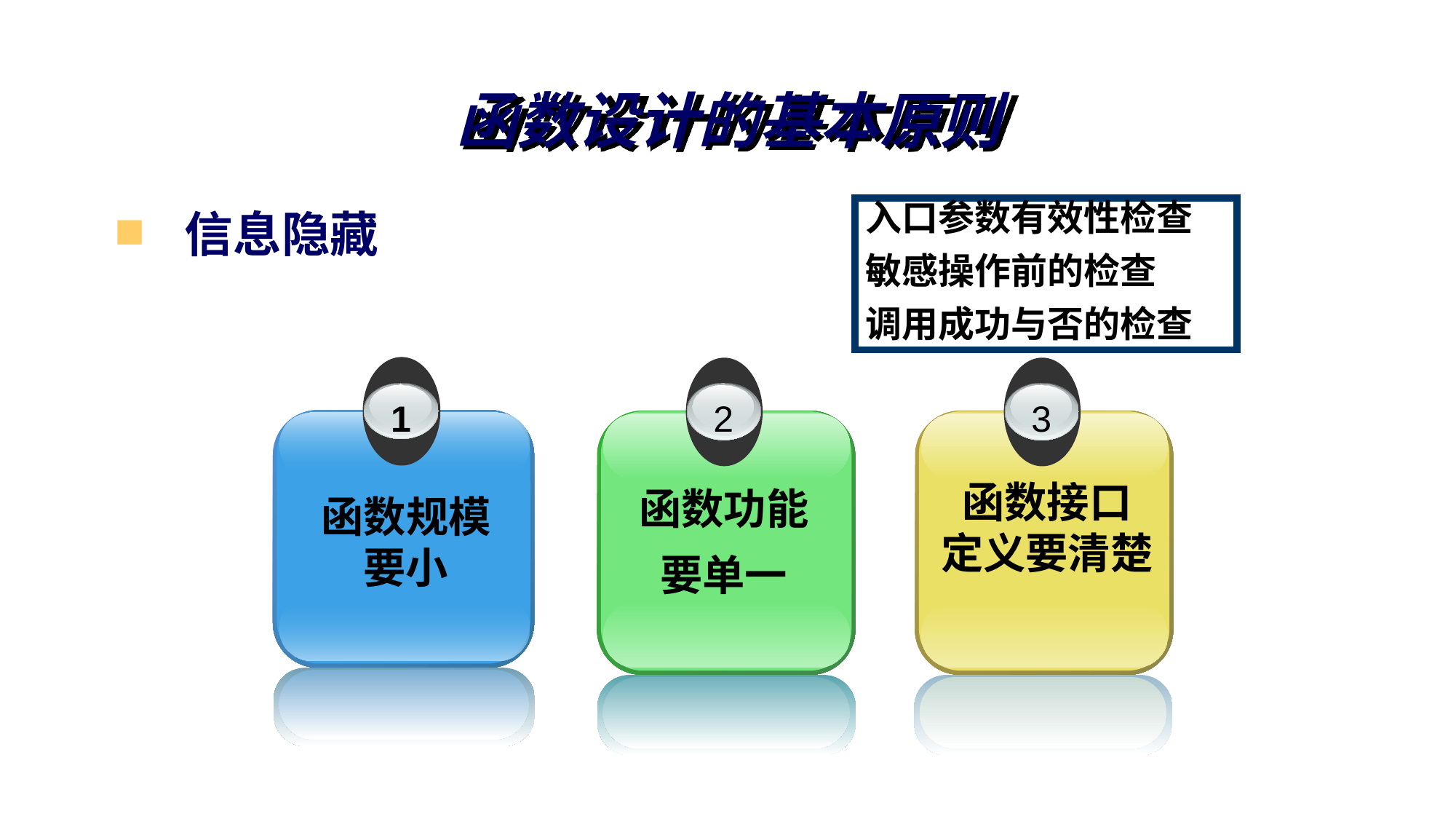

函数设计的基本原则
 信息隐藏
入口参数有效性检查
敏感操作前的检查
调用成功与否的检查

1

函数规模
要小

2

函数功能
要单一

3

函数接口
定义要清楚